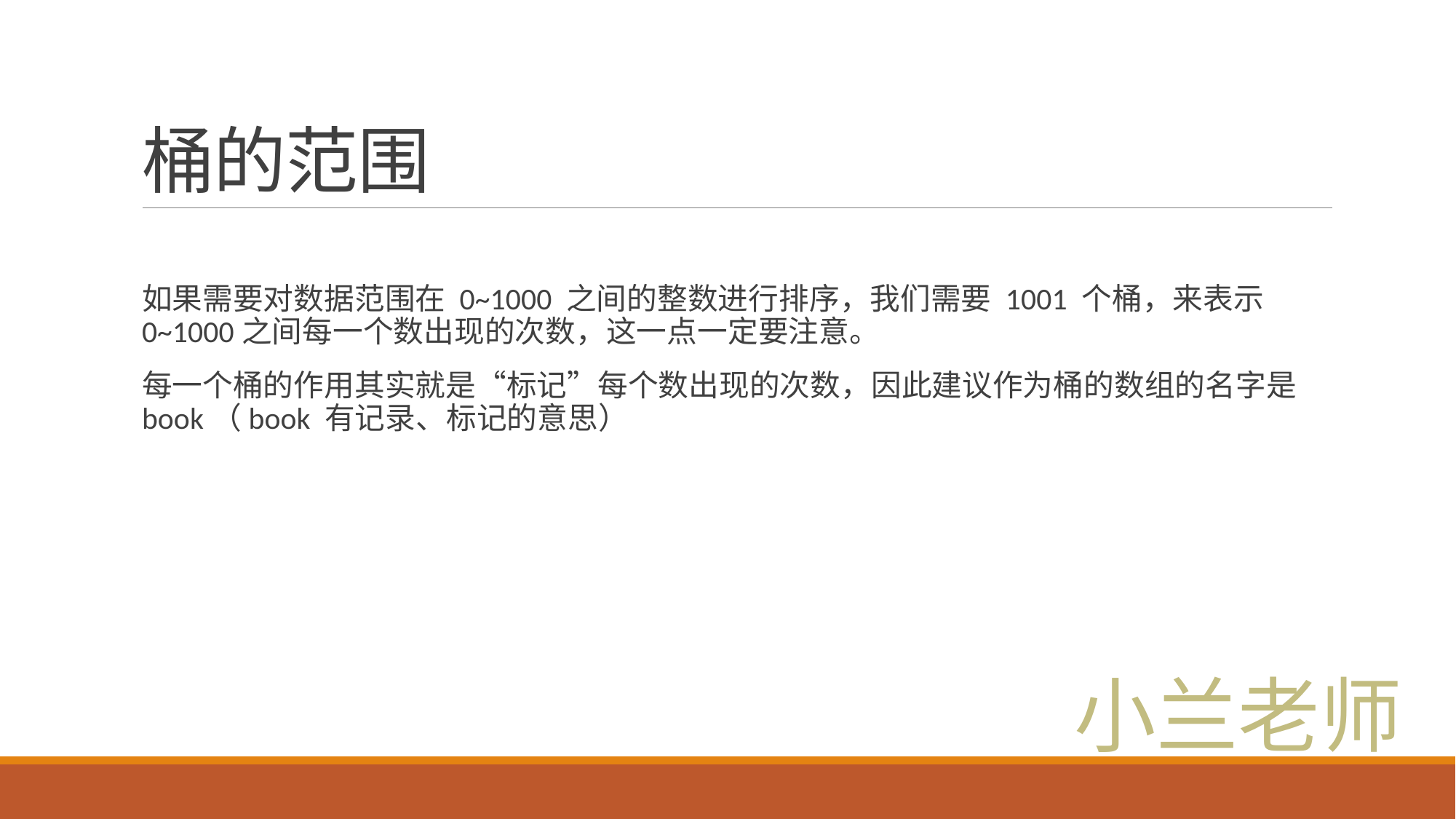

# 桶的范围

如果需要对数据范围在 0~1000 之间的整数进行排序，我们需要 1001 个桶，来表示 0~1000之间每一个数出现的次数，这一点一定要注意。
每一个桶的作用其实就是“标记”每个数出现的次数，因此建议作为桶的数组的名字是 book（book 有记录、标记的意思）